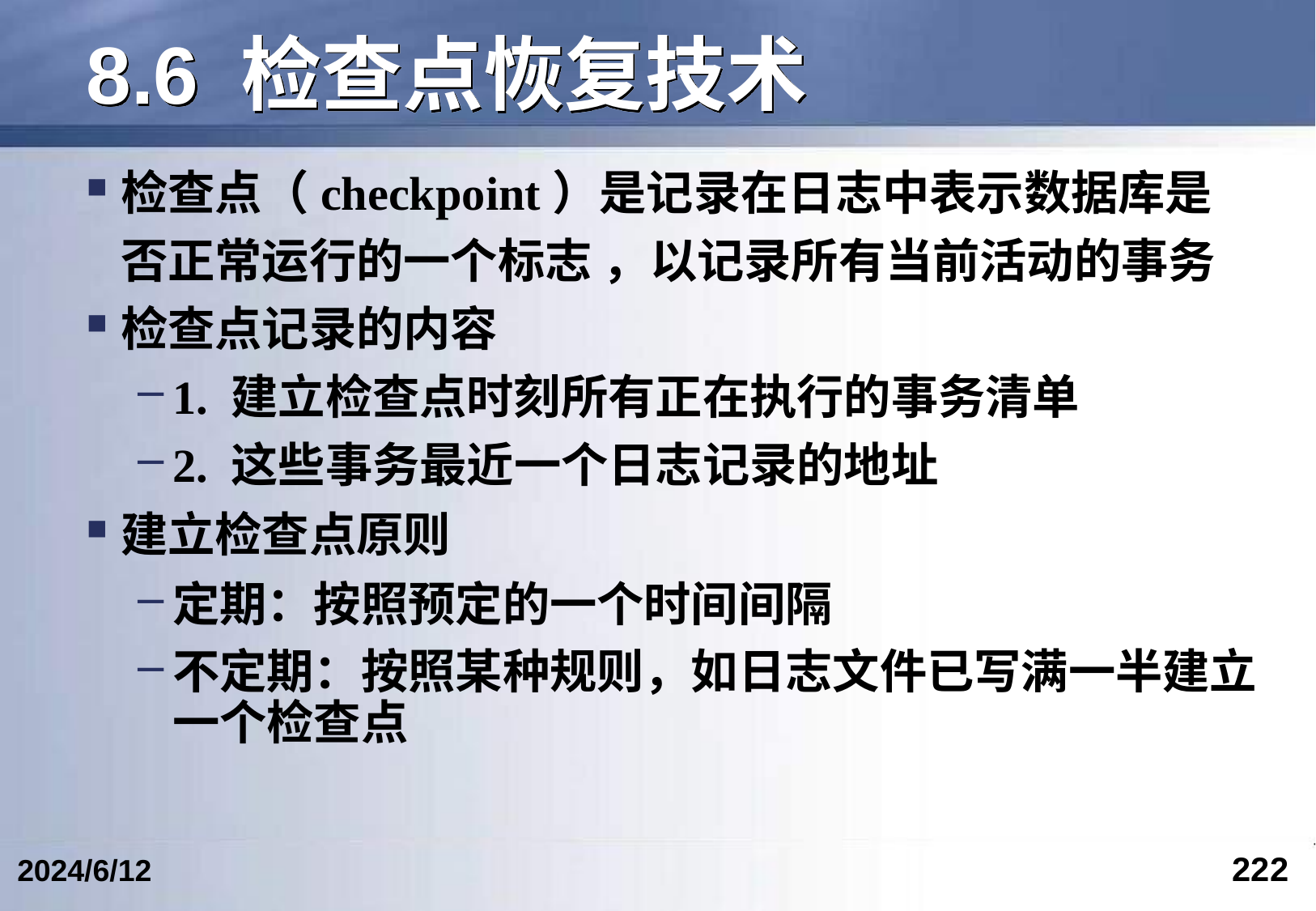

# 8.6 检查点恢复技术
检查点（checkpoint）是记录在日志中表示数据库是否正常运行的一个标志 ，以记录所有当前活动的事务
检查点记录的内容
1. 建立检查点时刻所有正在执行的事务清单
2. 这些事务最近一个日志记录的地址
建立检查点原则
定期：按照预定的一个时间间隔
不定期：按照某种规则，如日志文件已写满一半建立一个检查点
222
2024/6/12